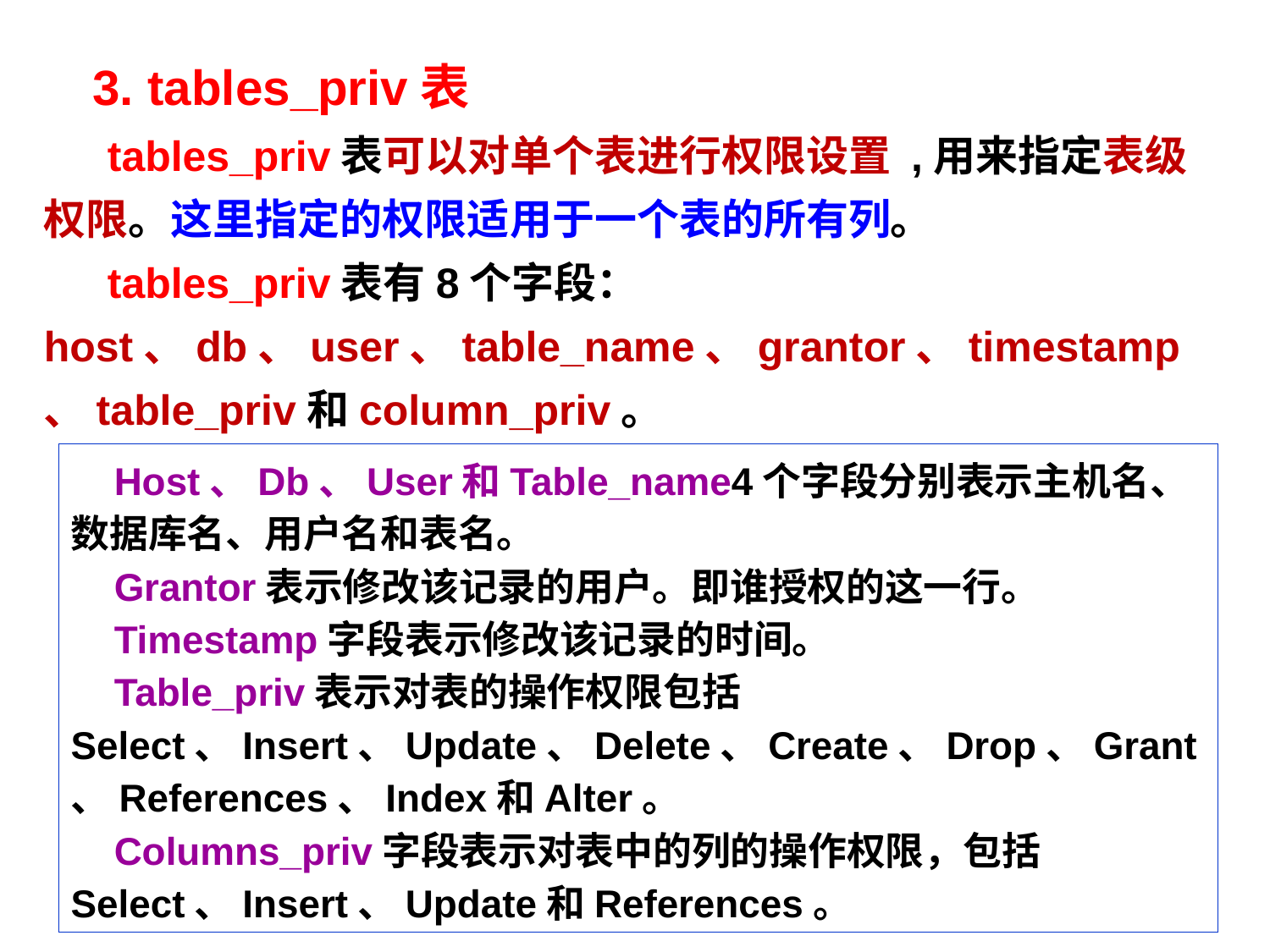

3. tables_priv表
tables_priv表可以对单个表进行权限设置 ,用来指定表级权限。这里指定的权限适用于一个表的所有列。
tables_priv表有8个字段：host、db、user、table_name、grantor、timestamp、table_priv和column_priv。
    Host、Db、User和Table_name4个字段分别表示主机名、数据库名、用户名和表名。
    Grantor表示修改该记录的用户。即谁授权的这一行。
    Timestamp字段表示修改该记录的时间。
    Table_priv表示对表的操作权限包括Select、Insert、Update、Delete、Create、Drop、Grant、References、Index和Alter。
    Columns_priv字段表示对表中的列的操作权限，包括Select、Insert、Update和References。